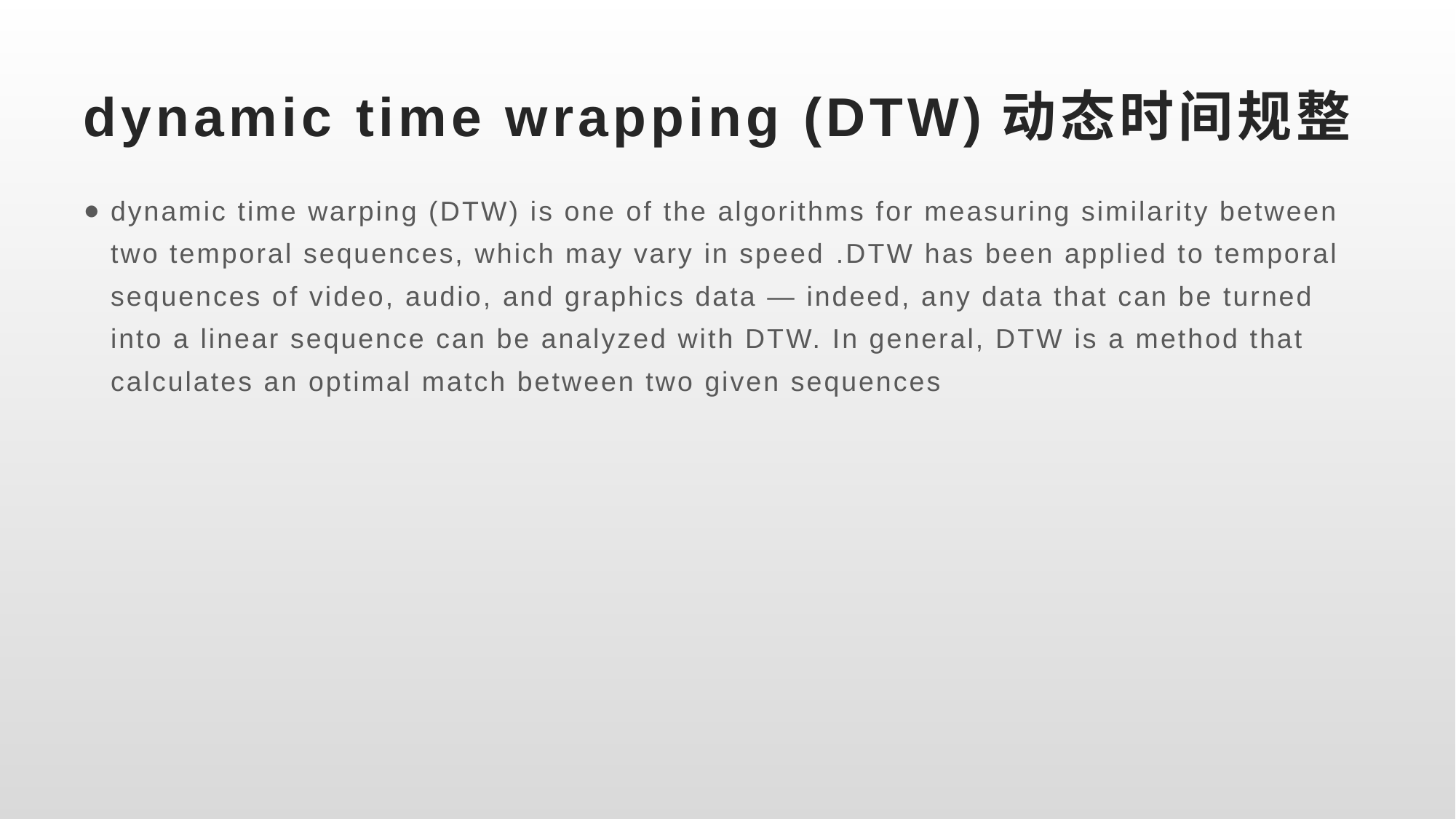

# dynamic time wrapping (DTW)动态时间规整
dynamic time warping (DTW) is one of the algorithms for measuring similarity between two temporal sequences, which may vary in speed .DTW has been applied to temporal sequences of video, audio, and graphics data — indeed, any data that can be turned into a linear sequence can be analyzed with DTW. In general, DTW is a method that calculates an optimal match between two given sequences